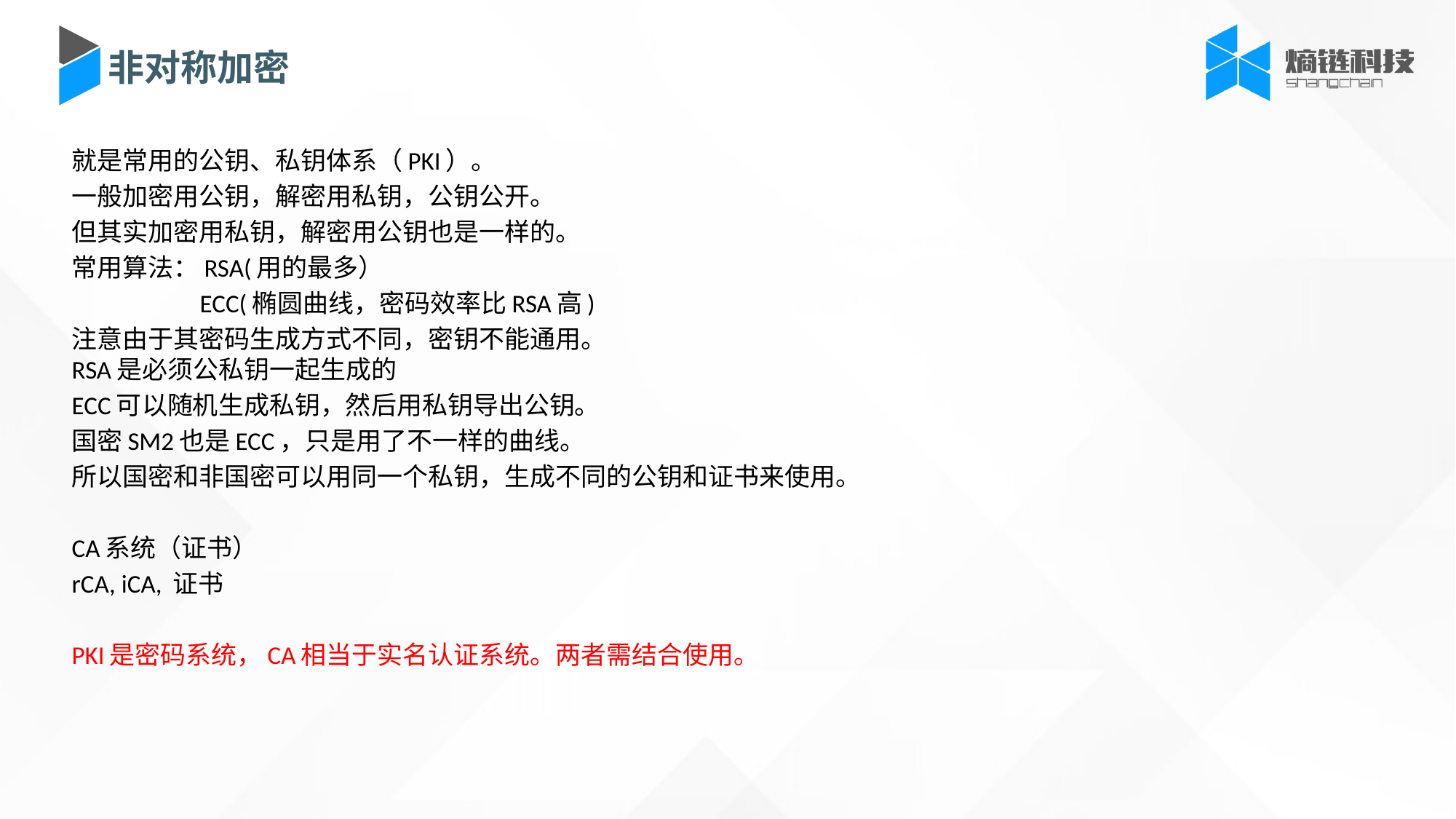

非对称加密
就是常用的公钥、私钥体系（PKI）。
一般加密用公钥，解密用私钥，公钥公开。
但其实加密用私钥，解密用公钥也是一样的。
常用算法：RSA(用的最多）
                      ECC(椭圆曲线，密码效率比RSA高)
注意由于其密码生成方式不同，密钥不能通用。
RSA是必须公私钥一起生成的
ECC可以随机生成私钥，然后用私钥导出公钥。
国密SM2也是ECC，只是用了不一样的曲线。
所以国密和非国密可以用同一个私钥，生成不同的公钥和证书来使用。

CA系统（证书）
rCA, iCA, 证书

PKI是密码系统，CA相当于实名认证系统。两者需结合使用。